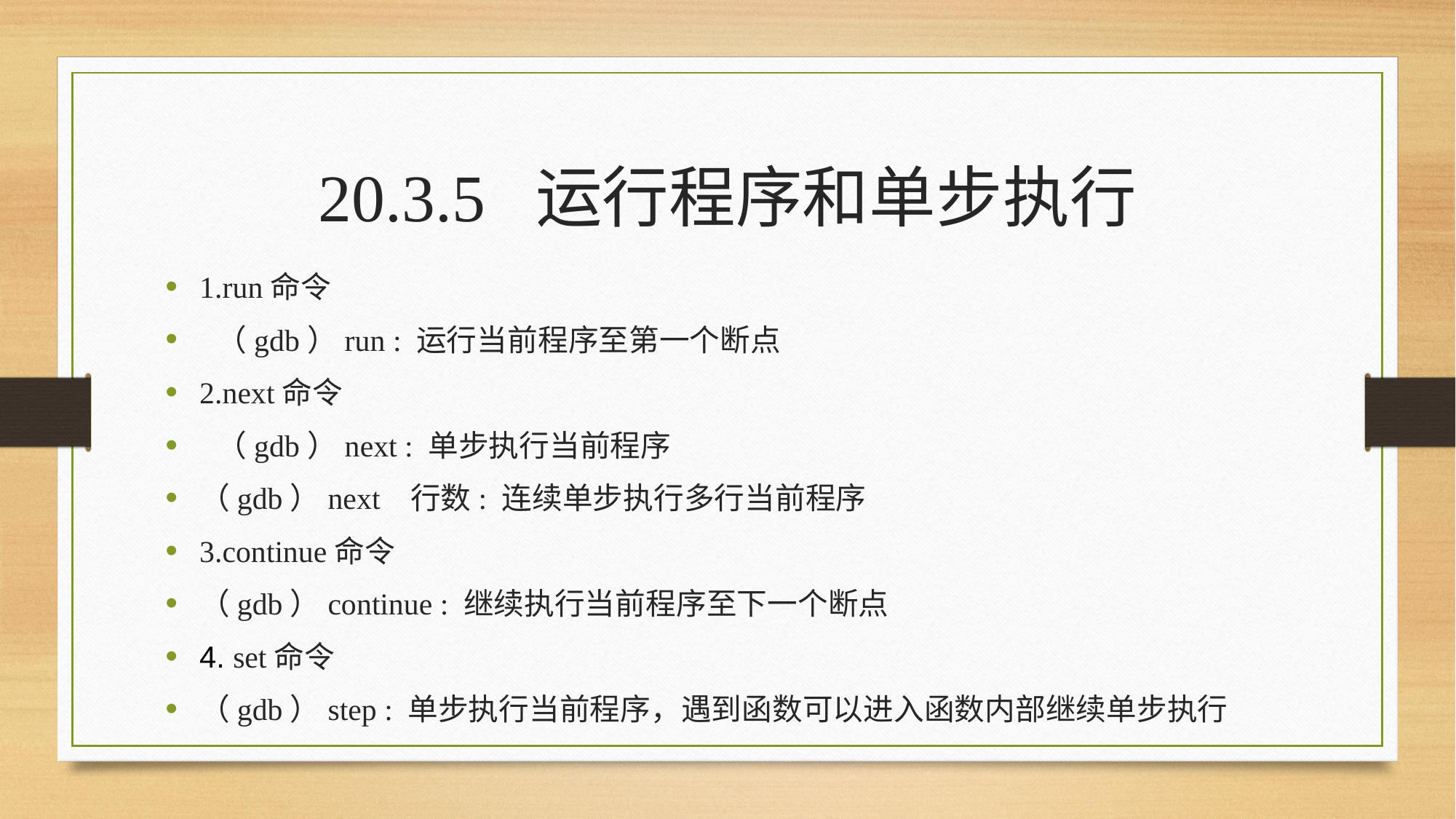

20.3.5  运行程序和单步执行
1.run命令
 （gdb）run : 运行当前程序至第一个断点
2.next命令
 （gdb）next : 单步执行当前程序
（gdb）next   行数: 连续单步执行多行当前程序
3.continue命令
（gdb）continue : 继续执行当前程序至下一个断点
4. set命令
（gdb）step : 单步执行当前程序，遇到函数可以进入函数内部继续单步执行